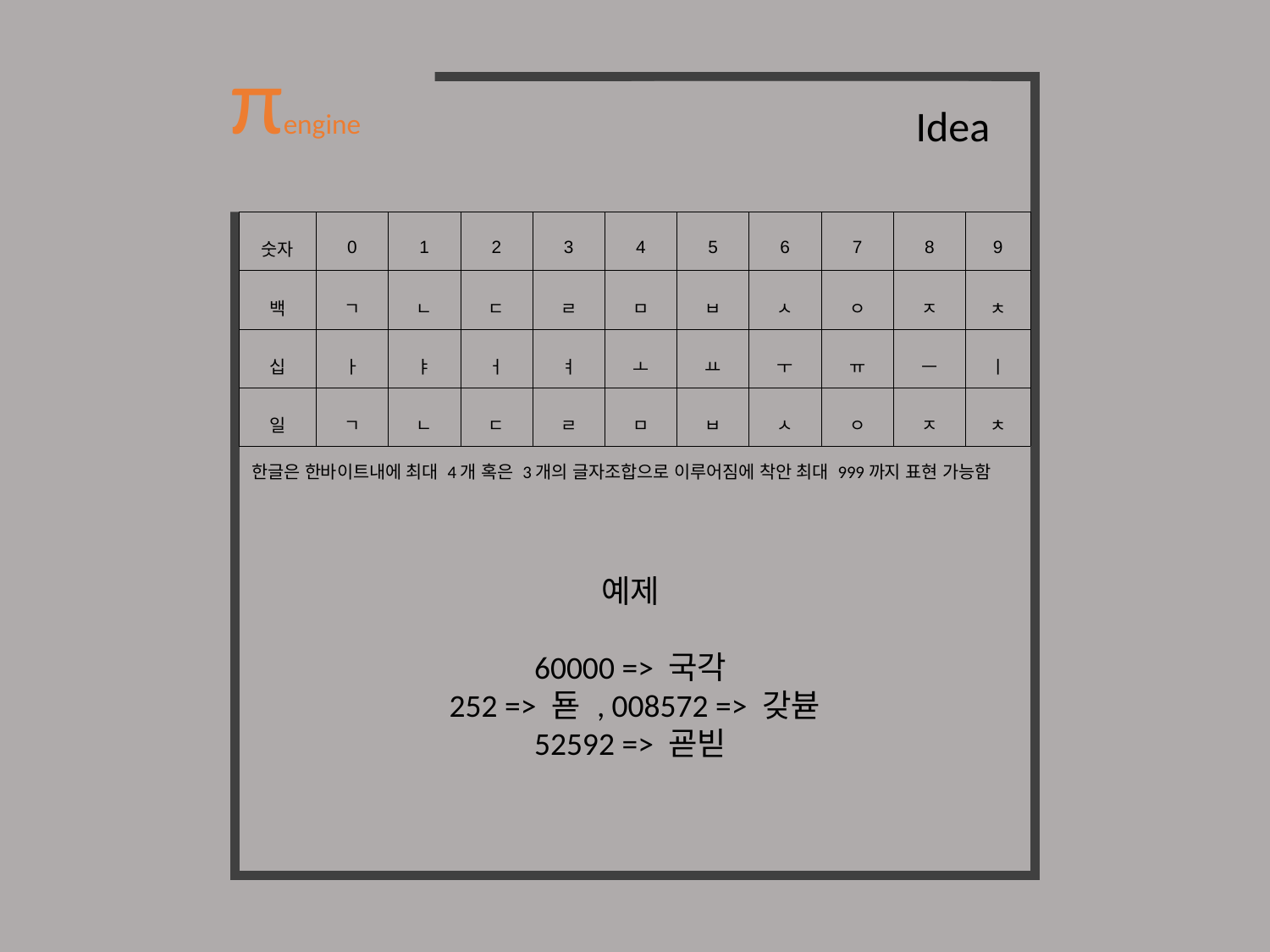

πengine

Idea
| 숫자 | 0 | 1 | 2 | 3 | 4 | 5 | 6 | 7 | 8 | 9 |
| --- | --- | --- | --- | --- | --- | --- | --- | --- | --- | --- |
| 백 | ㄱ | ㄴ | ㄷ | ㄹ | ㅁ | ㅂ | ㅅ | ㅇ | ㅈ | ㅊ |
| 십 | ㅏ | ㅑ | ㅓ | ㅕ | ㅗ | ㅛ | ㅜ | ㅠ | ㅡ | ㅣ |
| 일 | ㄱ | ㄴ | ㄷ | ㄹ | ㅁ | ㅂ | ㅅ | ㅇ | ㅈ | ㅊ |

한글은 한바이트내에 최대 4개 혹은 3개의 글자조합으로 이루어짐에 착안 최대 999까지 표현 가능함
예제

60000 => 국각
252 => 됻 , 008572 => 갖뷷
52592 => 굗빋